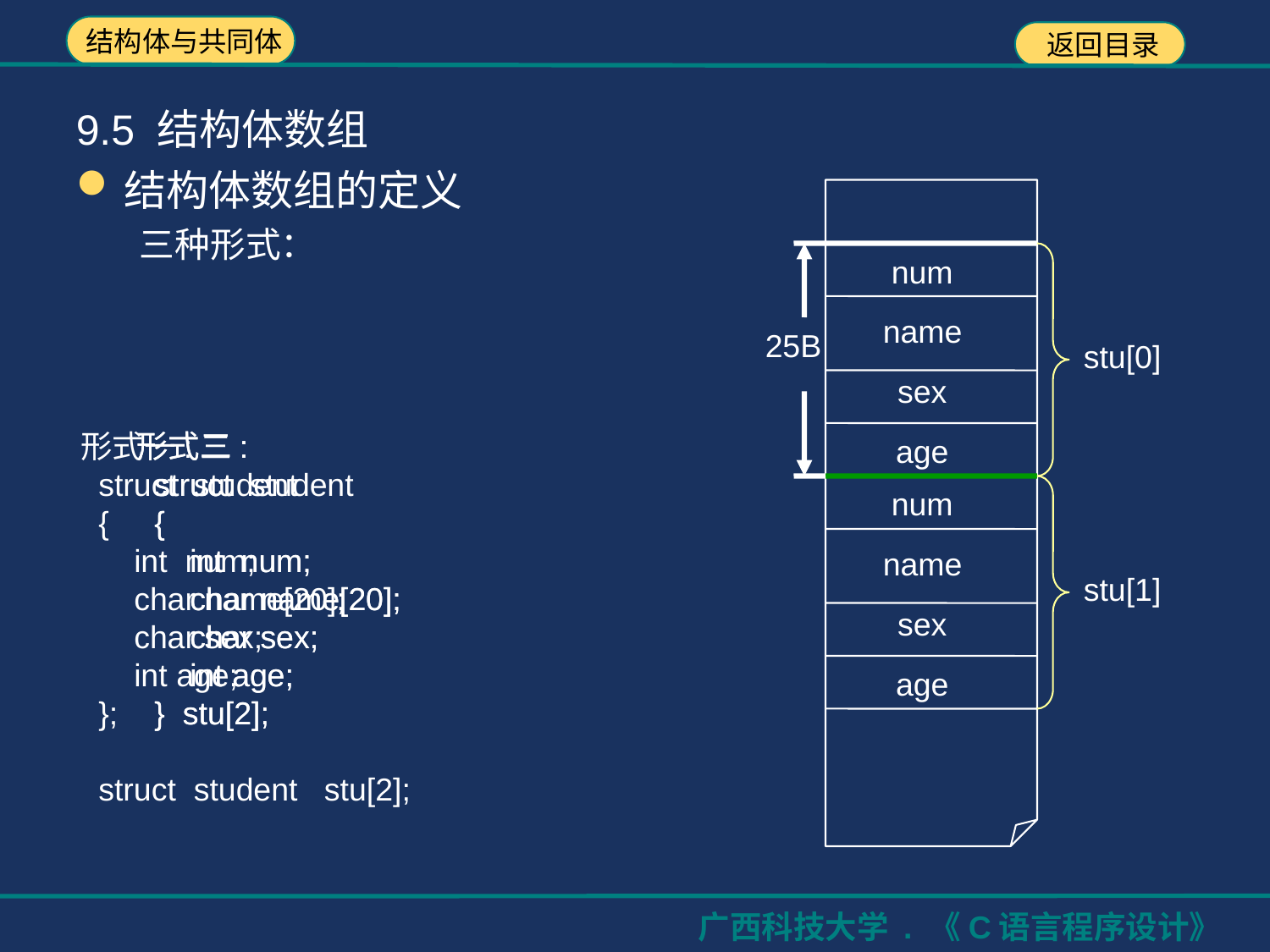

9.5 结构体数组
结构体数组的定义
三种形式：

num

name
25B
stu[0]
sex

age

num

name
sex

age

stu[1]
形式一:
  struct  student
  {
      int  num;
      char name[20];
      char sex;
      int age;
  };

  struct  student   stu[2];
形式二:
  struct  student
  {
      int  num;
      char name[20];
      char sex;
      int age;
  }  stu[2];
形式三:
  struct
  {
      int  num;
      char name[20];
      char sex;
      int age;
  }  stu[2];